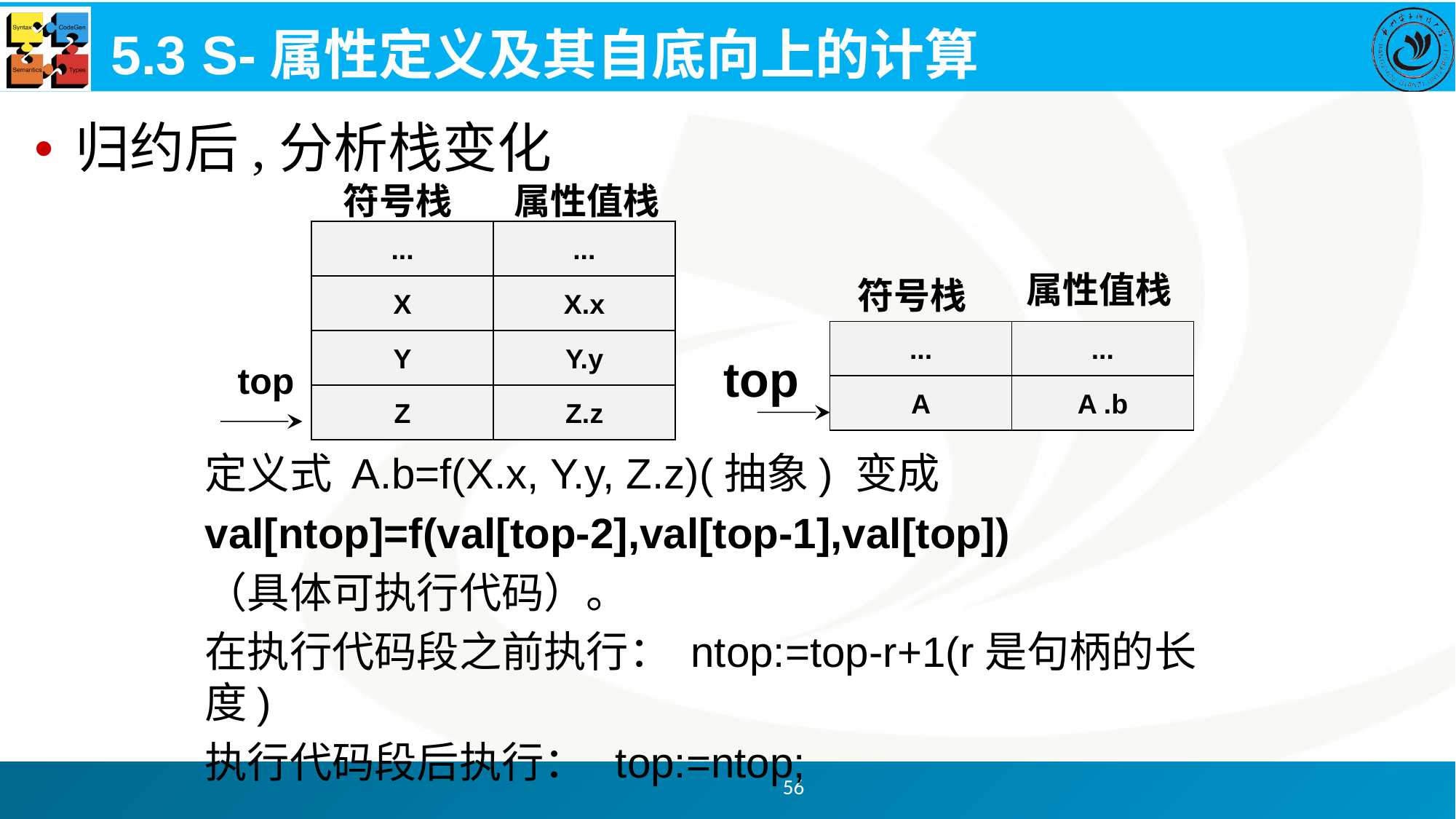

# 5.3 S-属性定义及其自底向上的计算
归约后,分析栈变化
属性值栈
符号栈
...
...
属性值栈
符号栈
X
X.x
...
...
Y
Y.y
top
top
A
A .b
Z
Z.z

定义式 A.b=f(X.x, Y.y, Z.z)(抽象) 变成
val[ntop]=f(val[top-2],val[top-1],val[top])
（具体可执行代码）。
在执行代码段之前执行： ntop:=top-r+1(r是句柄的长度)
执行代码段后执行：  top:=ntop;
56